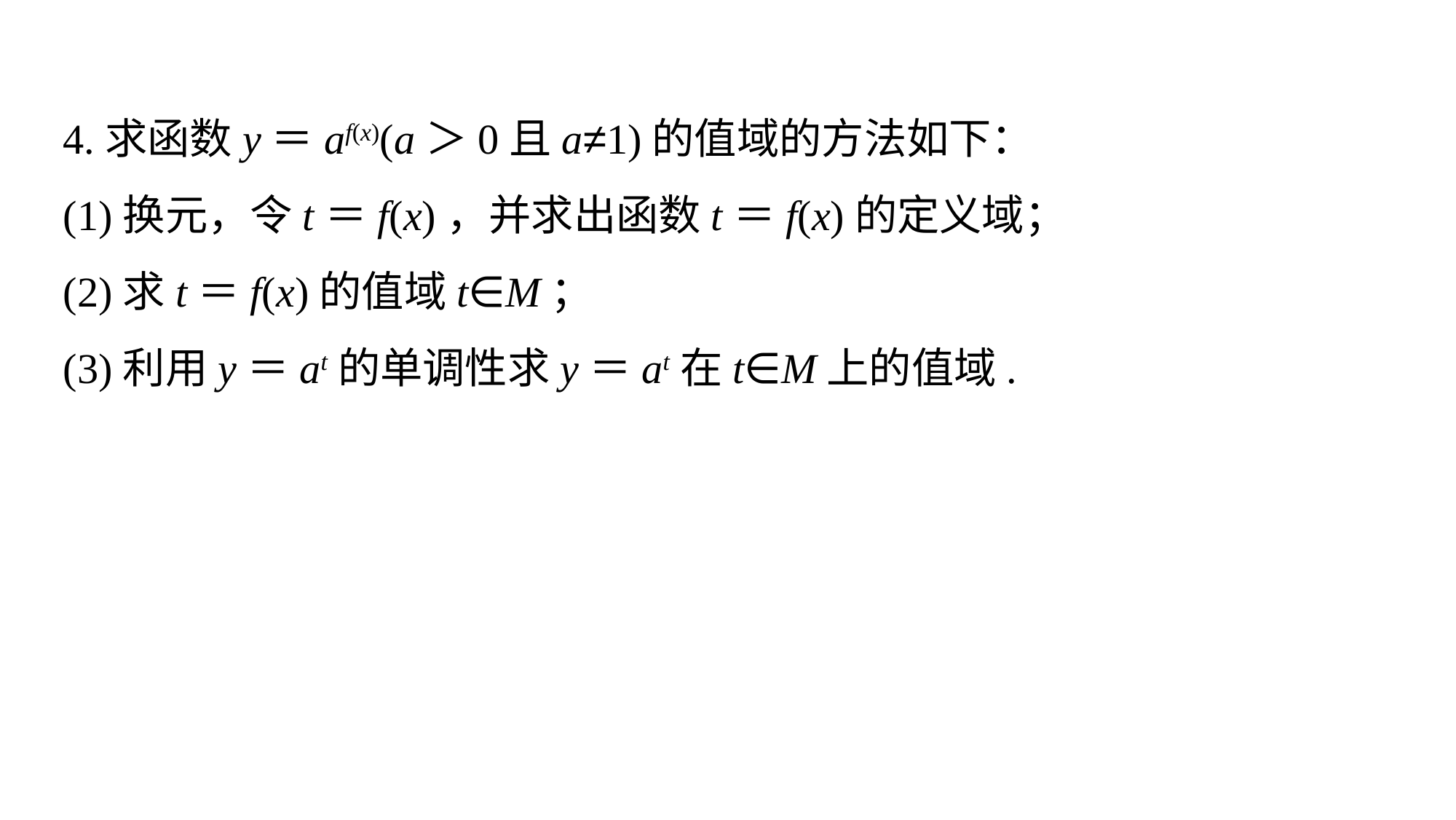

4.求函数y＝af(x)(a＞0且a≠1)的值域的方法如下：
(1)换元，令t＝f(x)，并求出函数t＝f(x)的定义域；
(2)求t＝f(x)的值域t∈M；
(3)利用y＝at的单调性求y＝at在t∈M上的值域.